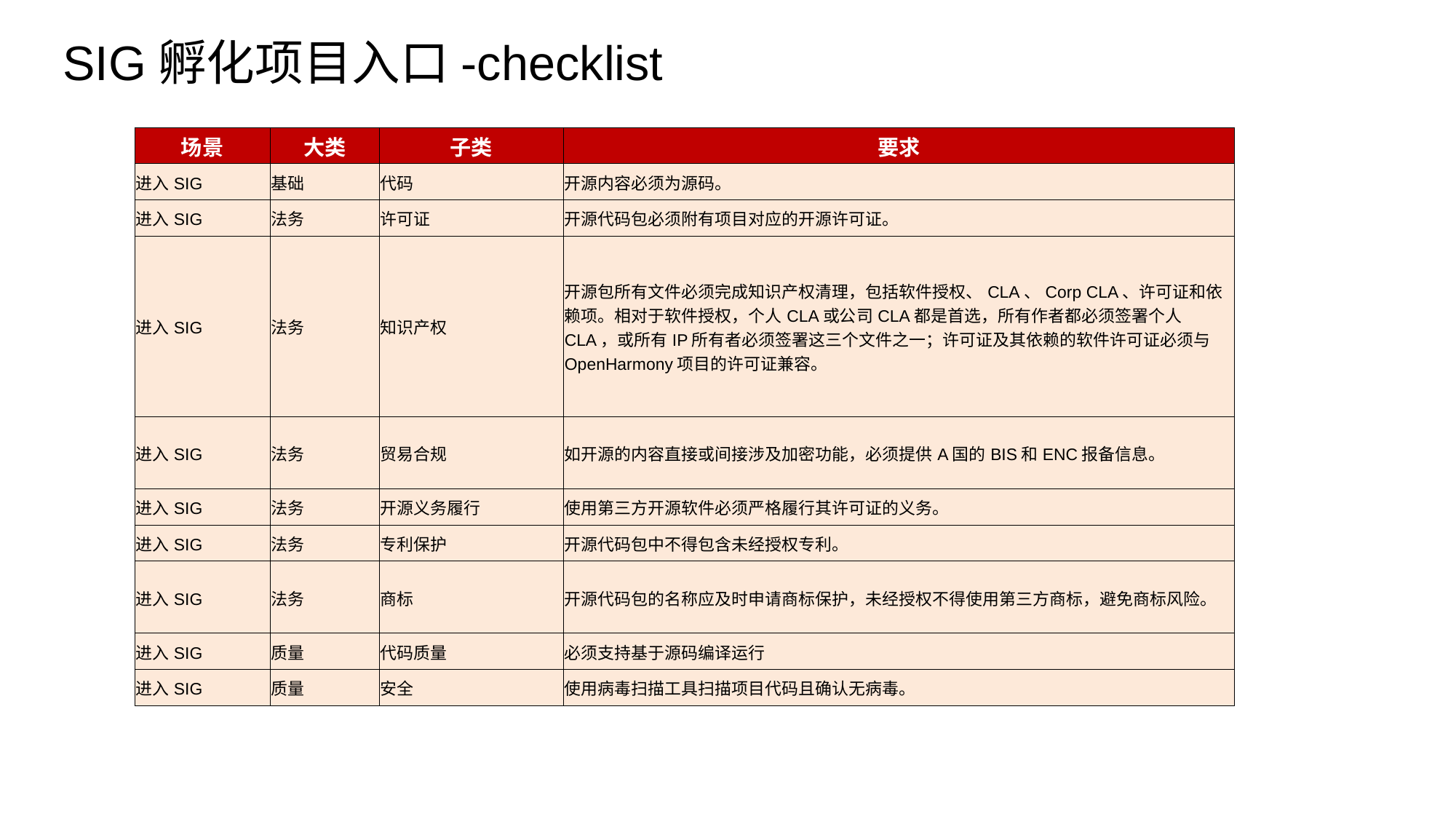

SIG孵化项目入口-checklist
| 场景 | 大类 | 子类 | 要求 |
| --- | --- | --- | --- |
| 进入SIG | 基础 | 代码 | 开源内容必须为源码。 |
| 进入SIG | 法务 | 许可证 | 开源代码包必须附有项目对应的开源许可证。 |
| 进入SIG | 法务 | 知识产权 | 开源包所有文件必须完成知识产权清理，包括软件授权、CLA、Corp CLA、许可证和依赖项。相对于软件授权，个人CLA或公司CLA都是首选，所有作者都必须签署个人CLA，或所有IP所有者必须签署这三个文件之一；许可证及其依赖的软件许可证必须与OpenHarmony项目的许可证兼容。 |
| 进入SIG | 法务 | 贸易合规 | 如开源的内容直接或间接涉及加密功能，必须提供A国的BIS和ENC报备信息。 |
| 进入SIG | 法务 | 开源义务履行 | 使用第三方开源软件必须严格履行其许可证的义务。 |
| 进入SIG | 法务 | 专利保护 | 开源代码包中不得包含未经授权专利。 |
| 进入SIG | 法务 | 商标 | 开源代码包的名称应及时申请商标保护，未经授权不得使用第三方商标，避免商标风险。 |
| 进入SIG | 质量 | 代码质量 | 必须支持基于源码编译运行 |
| 进入SIG | 质量 | 安全 | 使用病毒扫描工具扫描项目代码且确认无病毒。 |